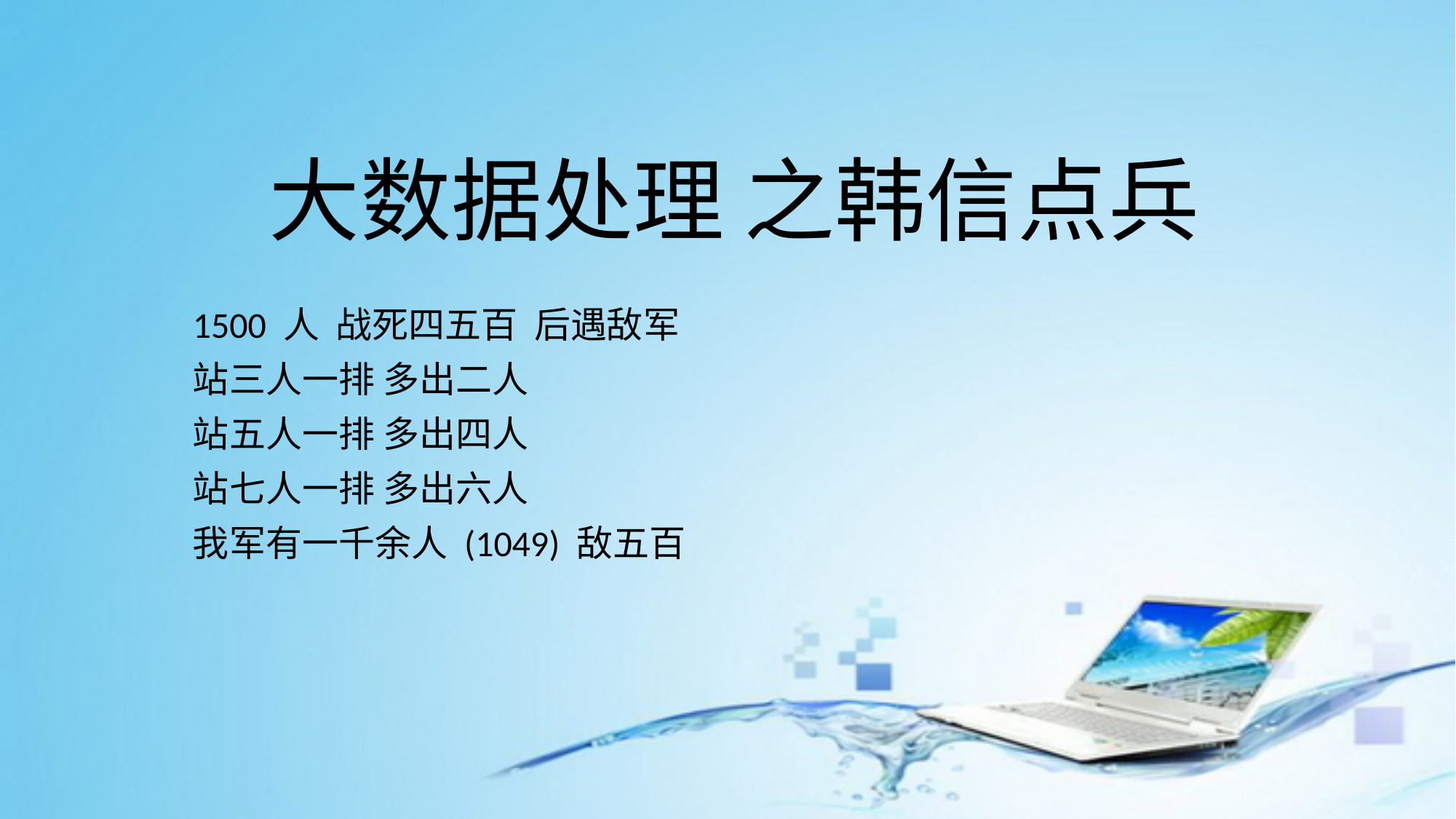

# 大数据处理 之韩信点兵
1500 人  战死四五百  后遇敌军
站三人一排 多出二人
站五人一排 多出四人
站七人一排 多出六人
我军有一千余人 (1049) 敌五百